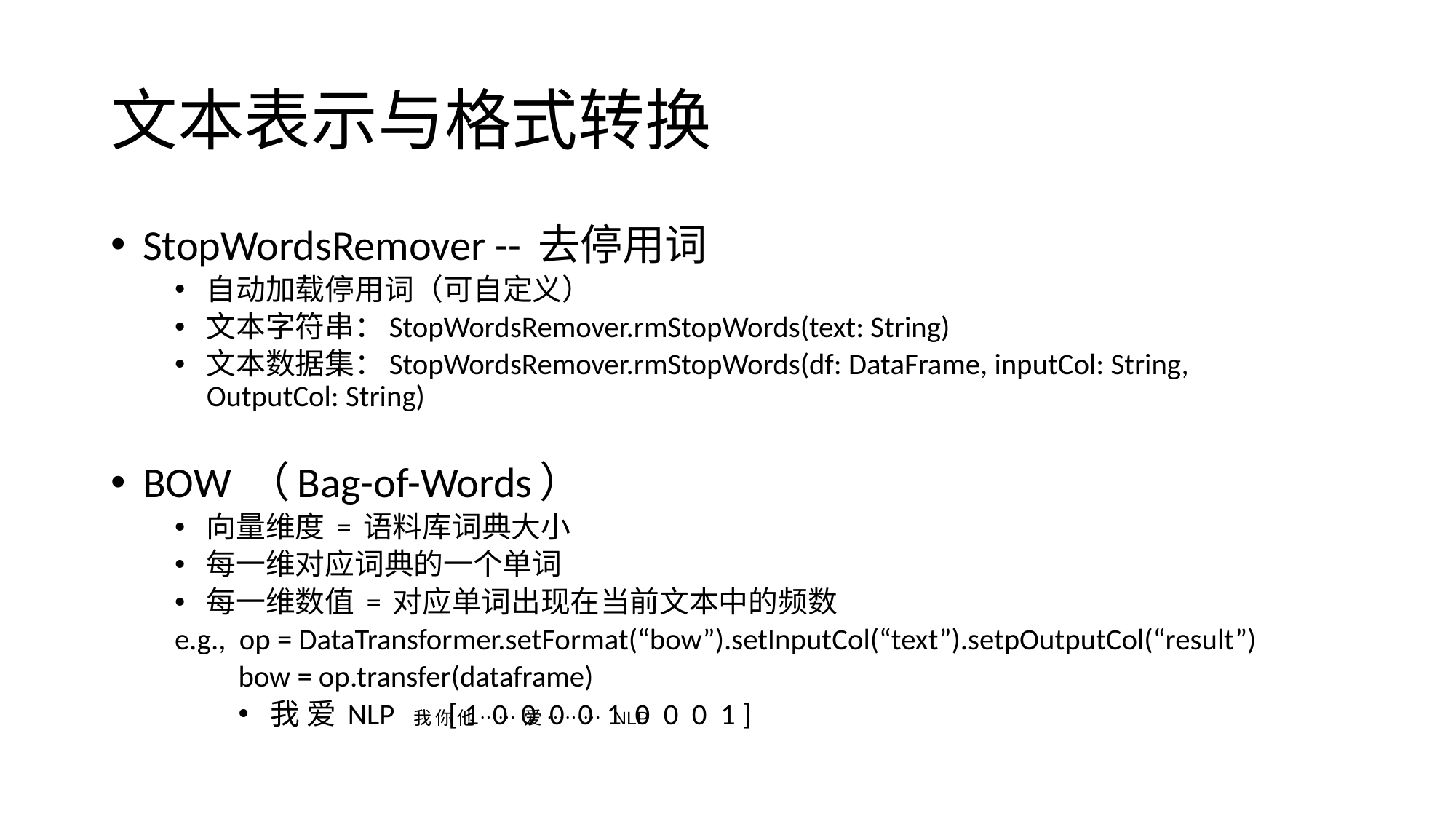

# 文本表示与格式转换
StopWordsRemover -- 去停用词
自动加载停用词（可自定义）
文本字符串：StopWordsRemover.rmStopWords(text: String)
文本数据集：StopWordsRemover.rmStopWords(df: DataFrame, inputCol: String,    				   OutputCol: String)

BOW （Bag-of-Words）
向量维度 = 语料库词典大小
每一维对应词典的一个单词
每一维数值 = 对应单词出现在当前文本中的频数
e.g.,  op = DataTransformer.setFormat(“bow”).setInputCol(“text”).setpOutputCol(“result”)
bow = op.transfer(dataframe)
我 爱 NLP        [ 1  0  0  0  0  1  0  0  0  1 ]
我 你 他 ……  爱 ………  NLP